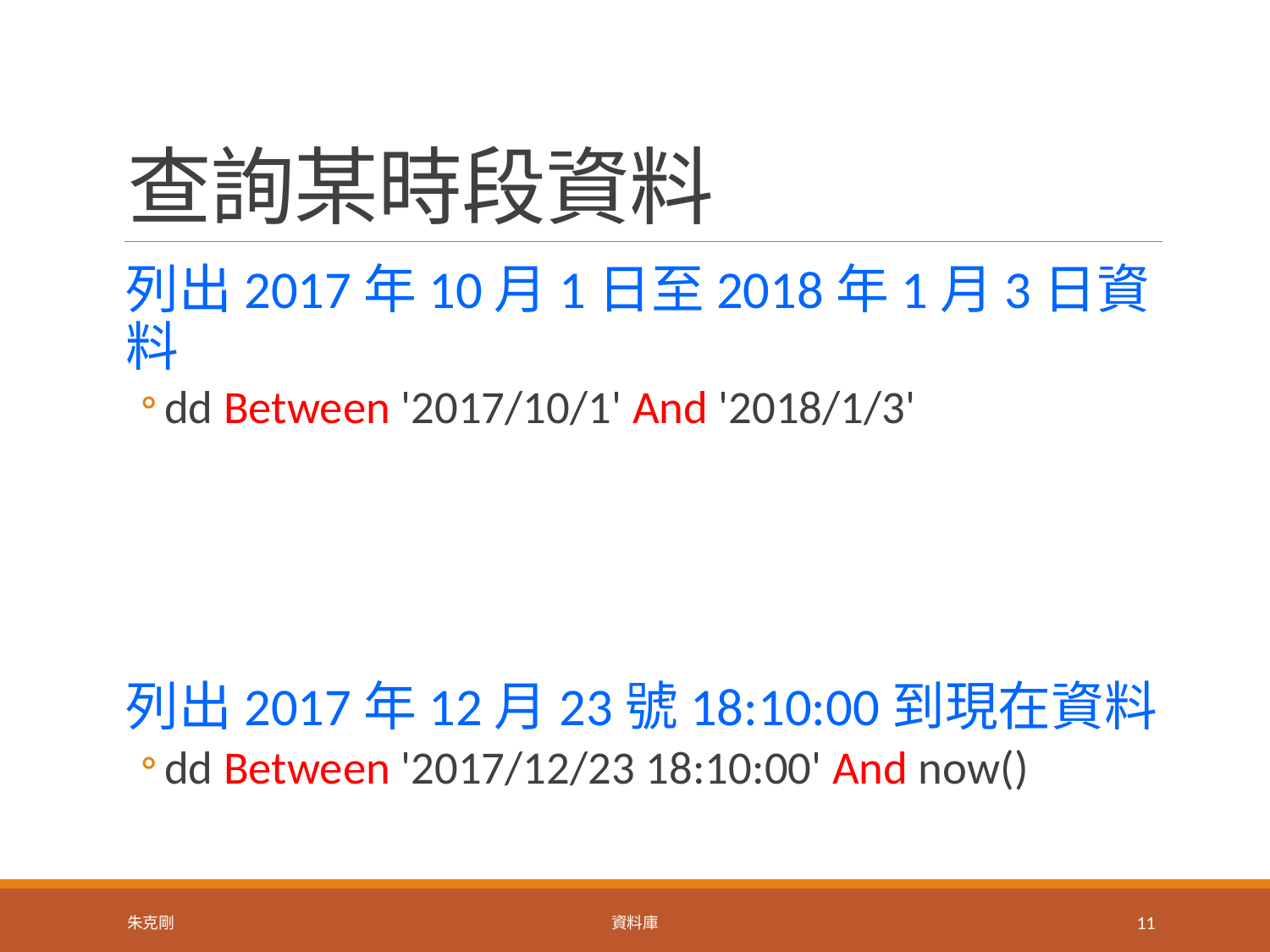

# 查詢某時段資料
列出2017年10月1日至2018年1月3日資料
dd Between '2017/10/1' And '2018/1/3'

列出2017年12月23號18:10:00到現在資料
dd Between '2017/12/23 18:10:00' And now()

朱克剛
資料庫
11